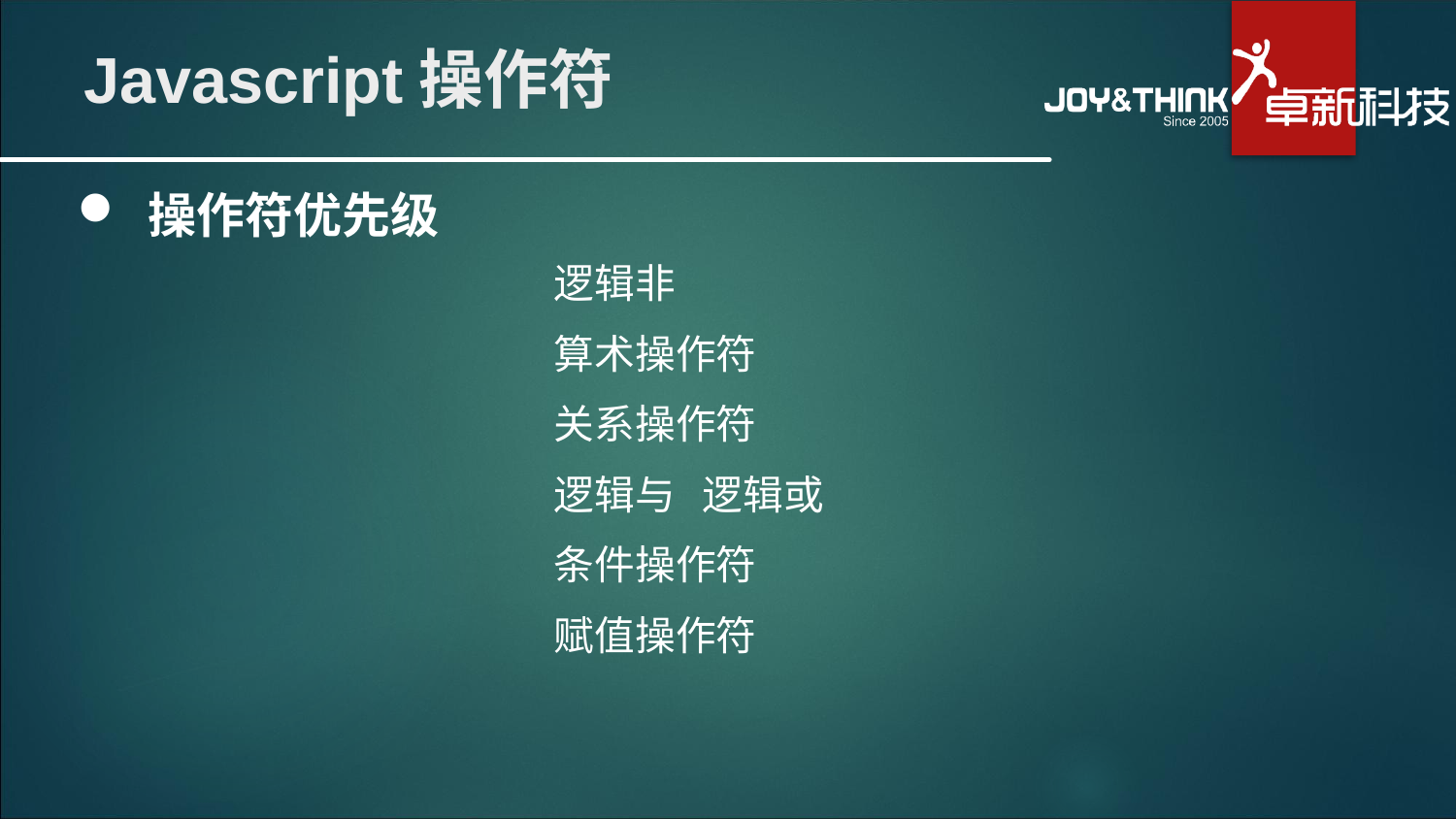

# Javascript操作符
 操作符优先级
逻辑非
算术操作符
关系操作符
逻辑与   逻辑或
条件操作符
赋值操作符